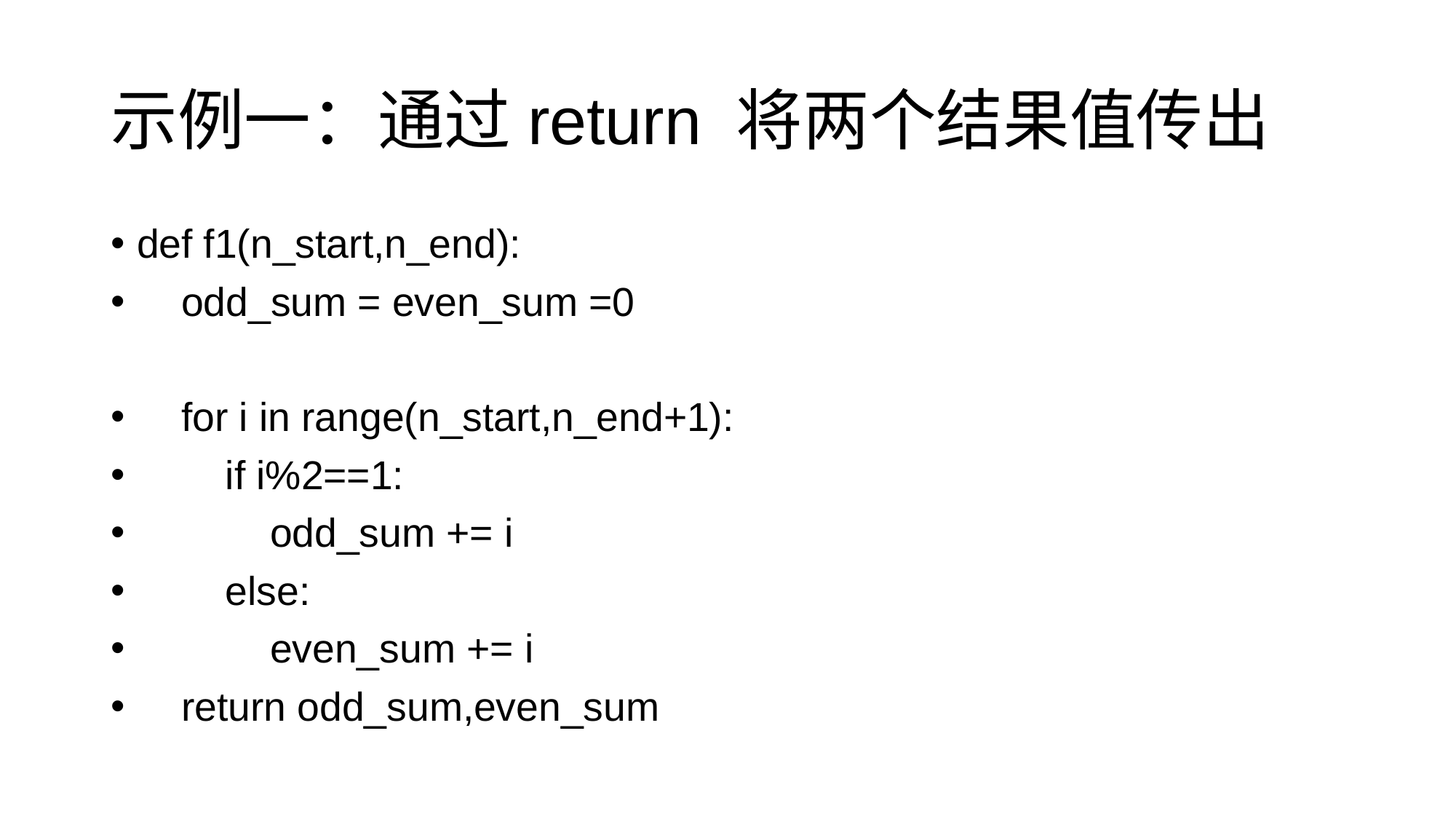

# 示例一：通过return 将两个结果值传出
def f1(n_start,n_end):
    odd_sum = even_sum =0

    for i in range(n_start,n_end+1):
        if i%2==1:
            odd_sum += i
        else:
            even_sum += i
    return odd_sum,even_sum